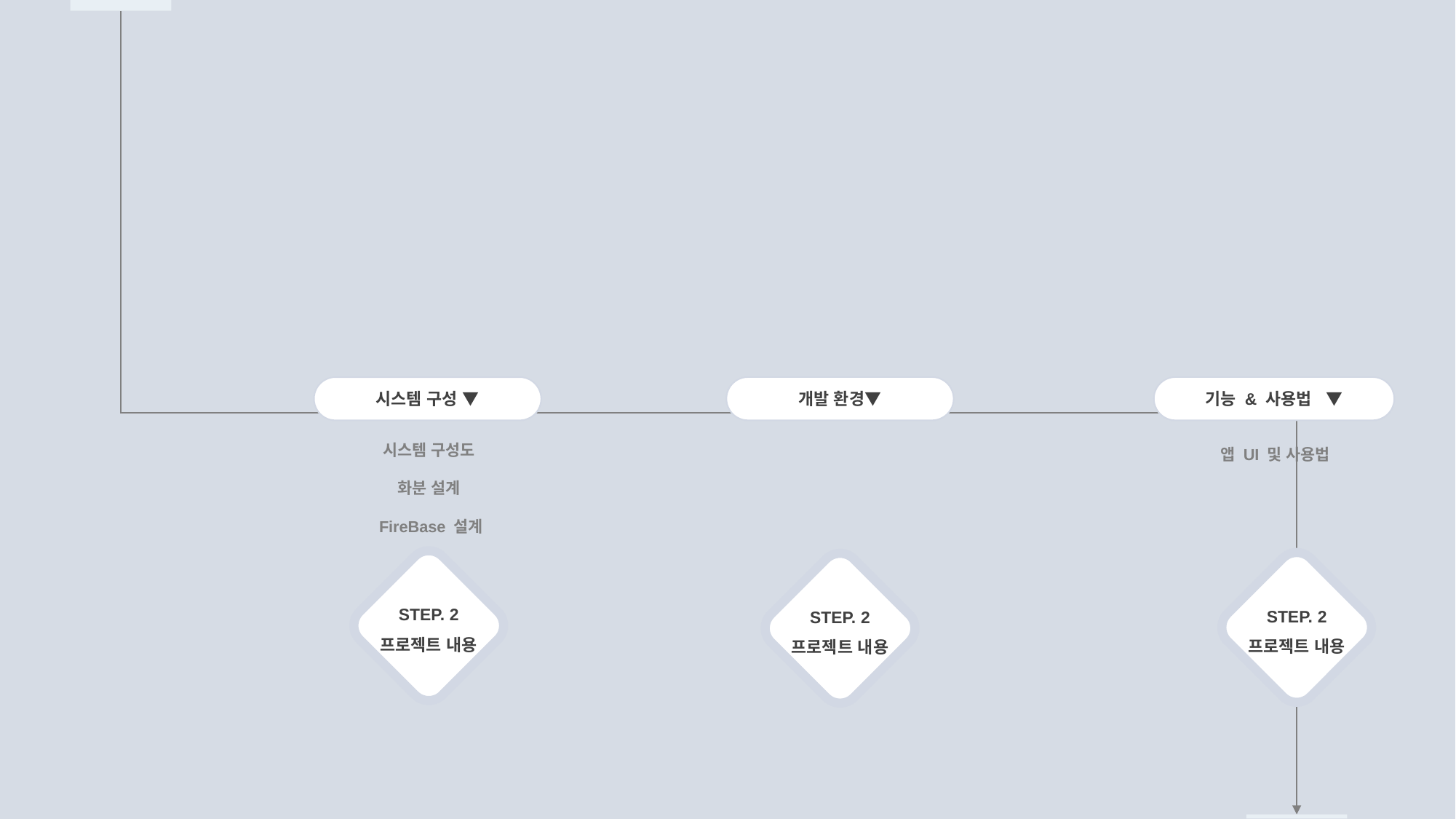

개발 환경▼
기능 & 사용법   ▼
시스템 구성 ▼
시스템 구성도
화분 설계
 FireBase 설계
앱 UI 및 사용법

STEP. 2
프로젝트 내용

STEP. 2
프로젝트 내용

STEP. 2
프로젝트 내용
PROCESS
START